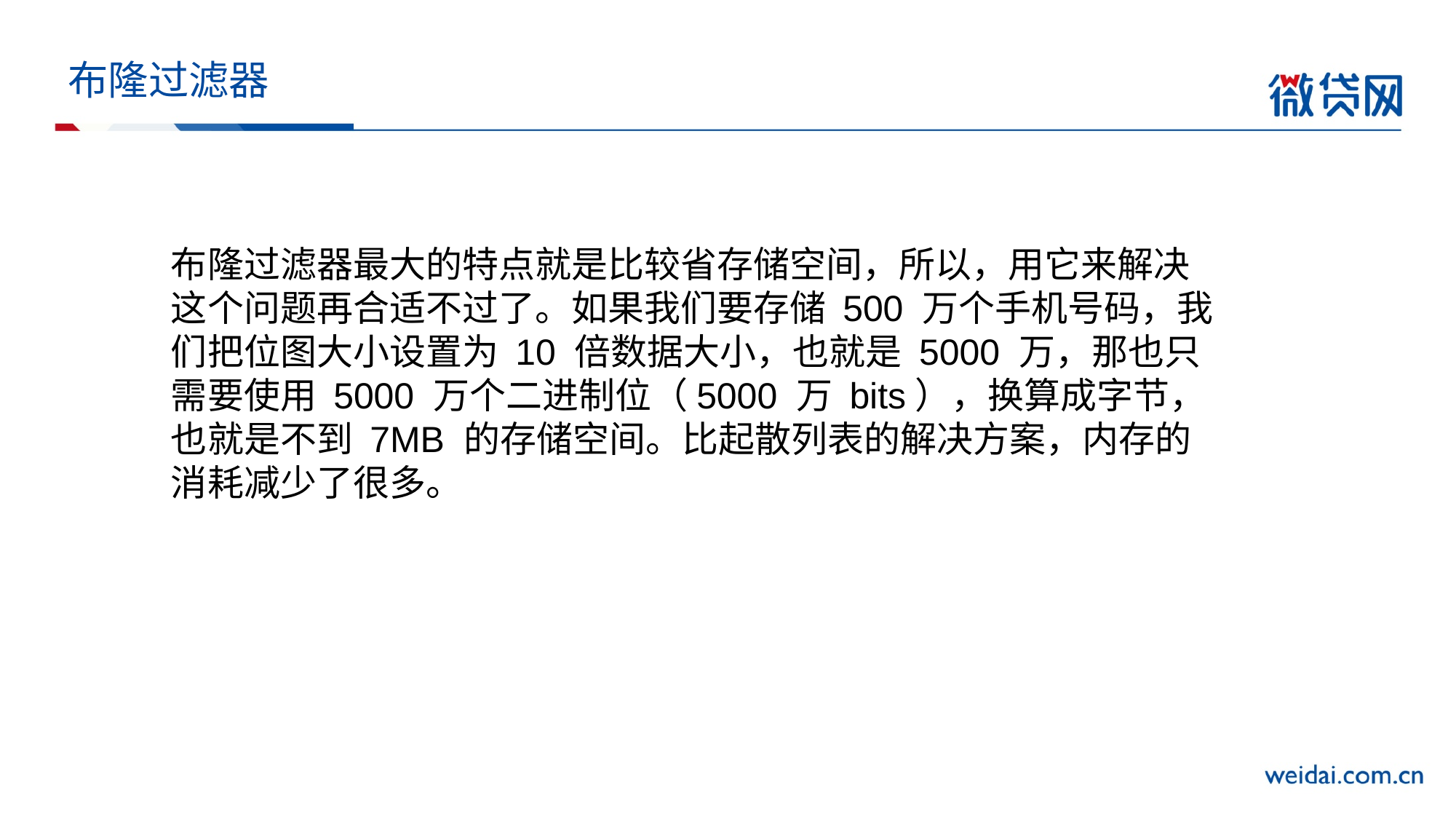

# 布隆过滤器
布隆过滤器最大的特点就是比较省存储空间，所以，用它来解决这个问题再合适不过了。如果我们要存储 500 万个手机号码，我们把位图大小设置为 10 倍数据大小，也就是 5000 万，那也只需要使用 5000 万个二进制位（5000 万 bits），换算成字节，也就是不到 7MB 的存储空间。比起散列表的解决方案，内存的消耗减少了很多。